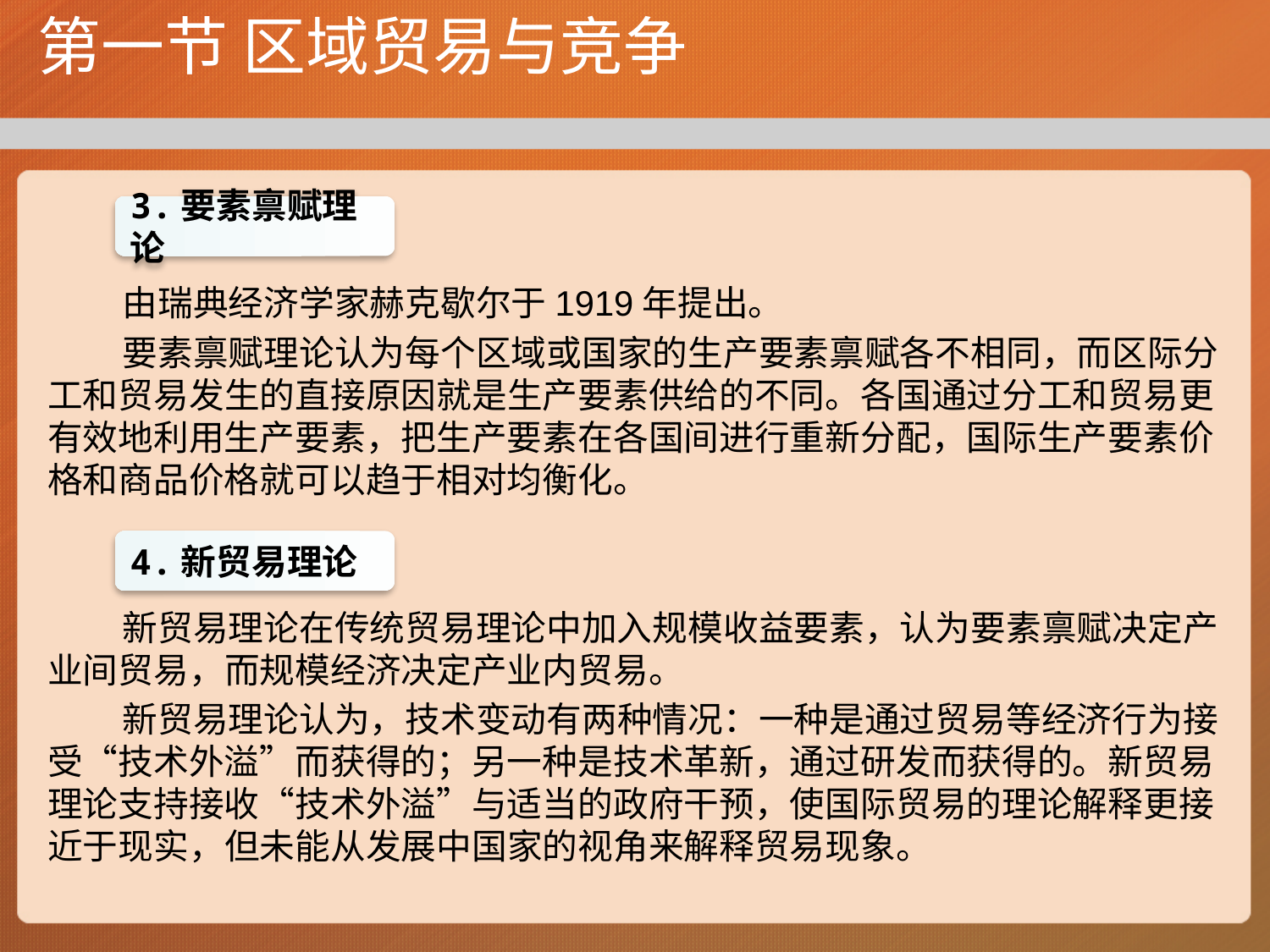

# 第一节 区域贸易与竞争

由瑞典经济学家赫克歇尔于1919年提出。
要素禀赋理论认为每个区域或国家的生产要素禀赋各不相同，而区际分工和贸易发生的直接原因就是生产要素供给的不同。各国通过分工和贸易更有效地利用生产要素，把生产要素在各国间进行重新分配，国际生产要素价格和商品价格就可以趋于相对均衡化。

新贸易理论在传统贸易理论中加入规模收益要素，认为要素禀赋决定产业间贸易，而规模经济决定产业内贸易。
新贸易理论认为，技术变动有两种情况：一种是通过贸易等经济行为接受“技术外溢”而获得的；另一种是技术革新，通过研发而获得的。新贸易理论支持接收“技术外溢”与适当的政府干预，使国际贸易的理论解释更接近于现实，但未能从发展中国家的视角来解释贸易现象。

3.要素禀赋理论
4.新贸易理论